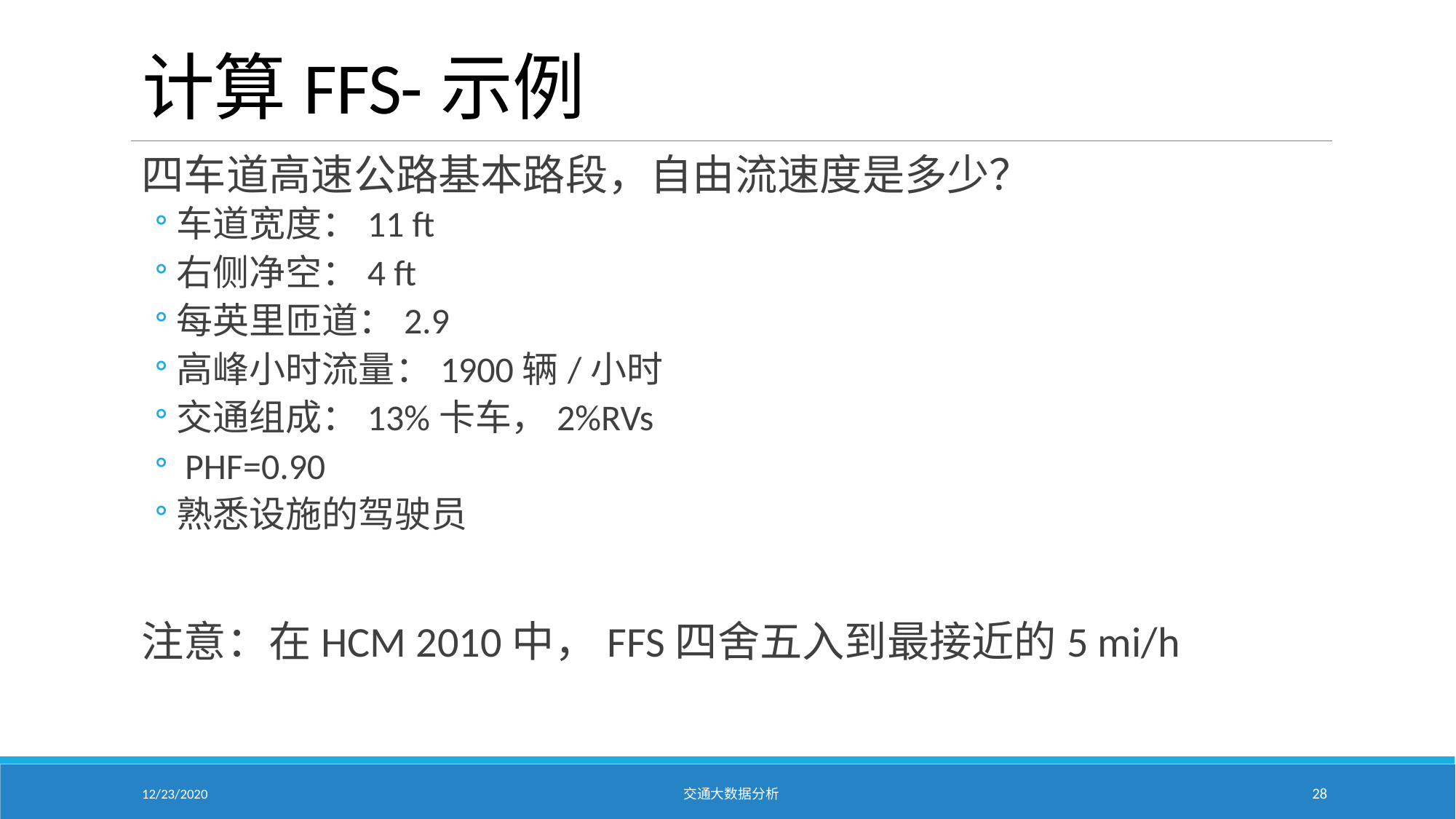

# 计算FFS-示例
四车道高速公路基本路段，自由流速度是多少？
车道宽度：11 ft
右侧净空：4 ft
每英里匝道：2.9
高峰小时流量：1900辆/小时
交通组成：13%卡车，2%RVs
 PHF=0.90
熟悉设施的驾驶员

注意：在HCM 2010中，FFS四舍五入到最接近的5 mi/h
12/23/2020
交通大数据分析
28